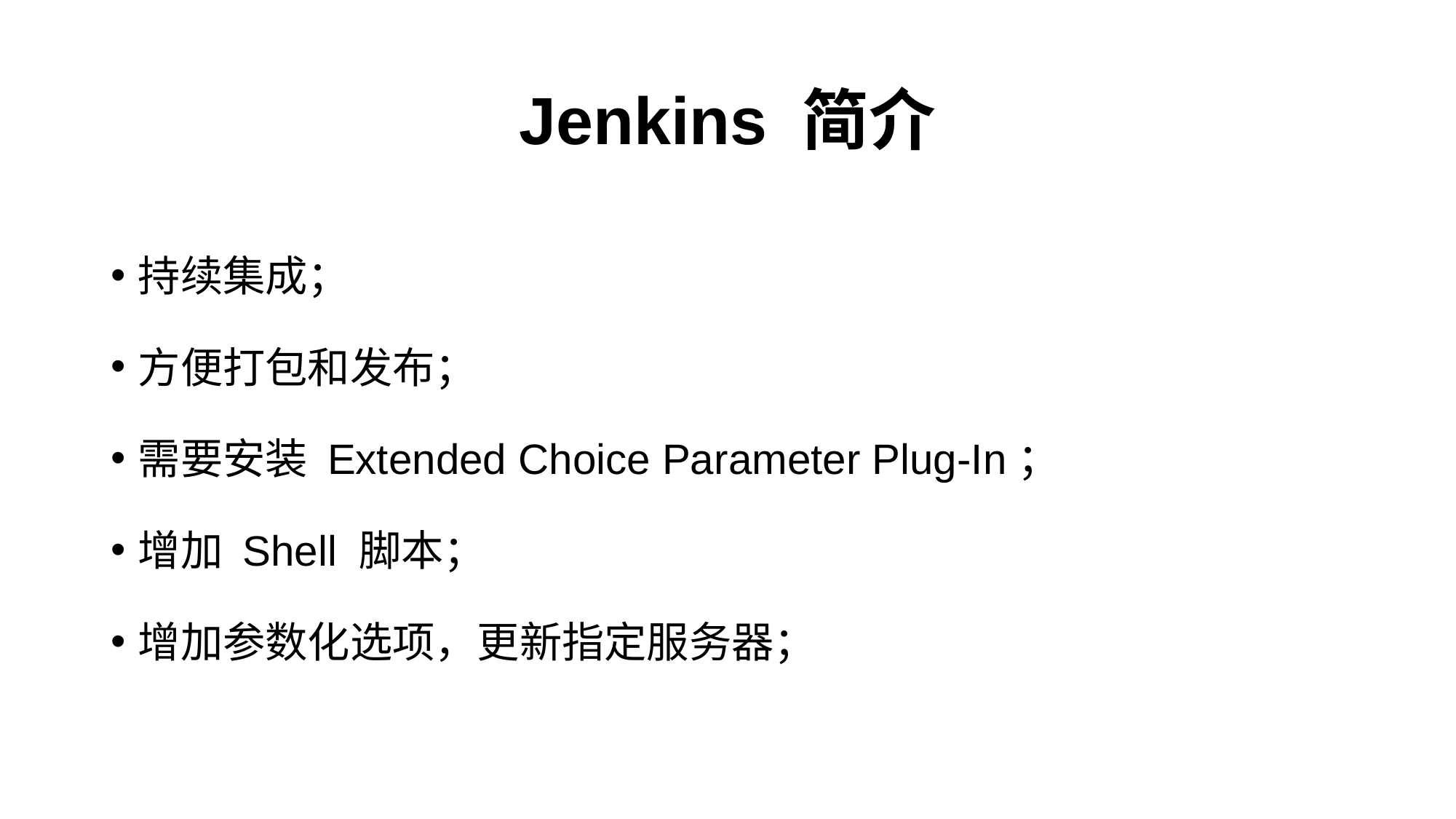

# Jenkins 简介
持续集成；
方便打包和发布；
需要安装 Extended Choice Parameter Plug-In；
增加 Shell 脚本；
增加参数化选项，更新指定服务器；